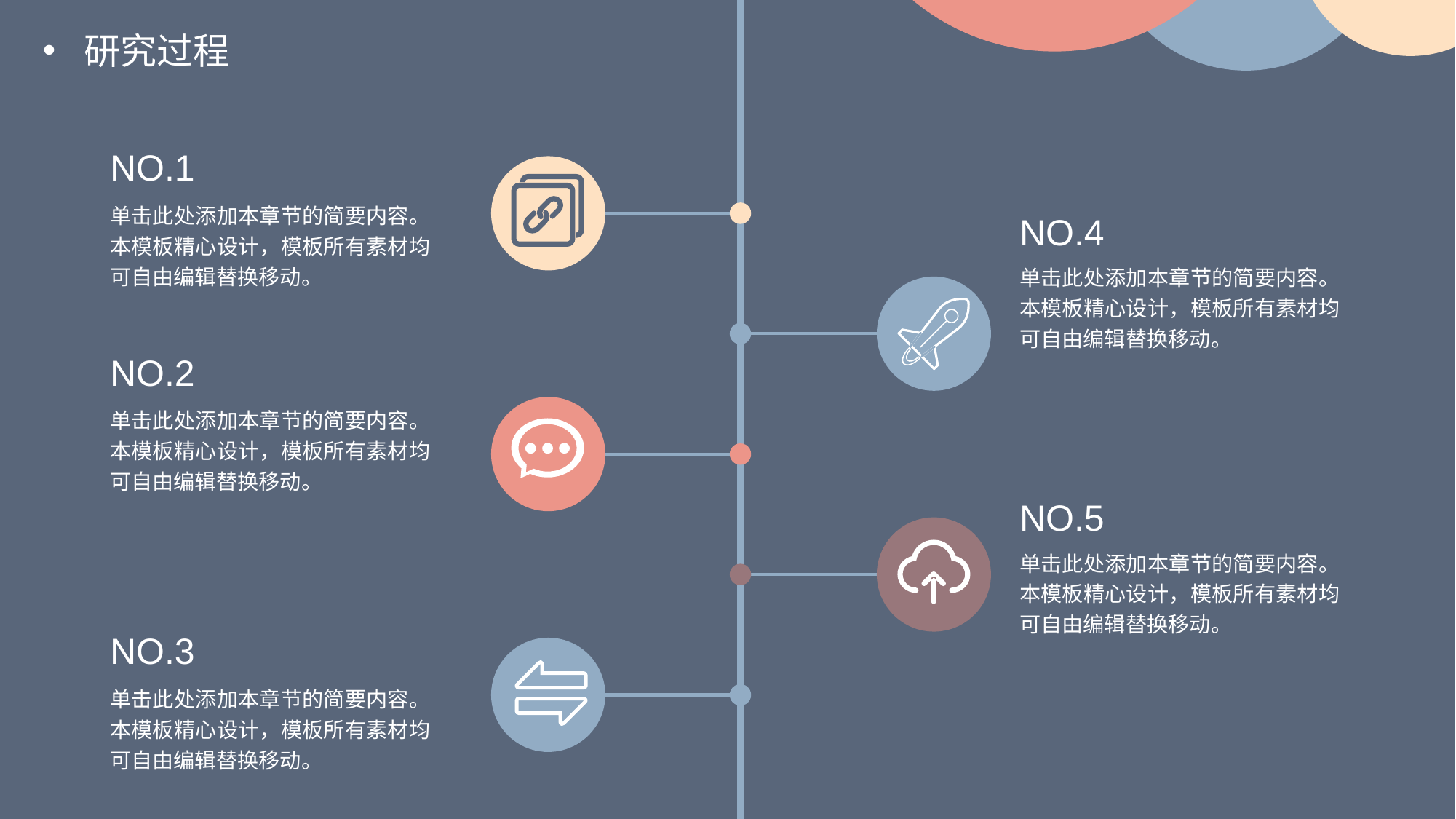

研究过程
NO.1

单击此处添加本章节的简要内容。本模板精心设计，模板所有素材均可自由编辑替换移动。
NO.4

单击此处添加本章节的简要内容。本模板精心设计，模板所有素材均可自由编辑替换移动。

NO.2

单击此处添加本章节的简要内容。本模板精心设计，模板所有素材均可自由编辑替换移动。

NO.5

单击此处添加本章节的简要内容。本模板精心设计，模板所有素材均可自由编辑替换移动。

NO.3

单击此处添加本章节的简要内容。本模板精心设计，模板所有素材均可自由编辑替换移动。